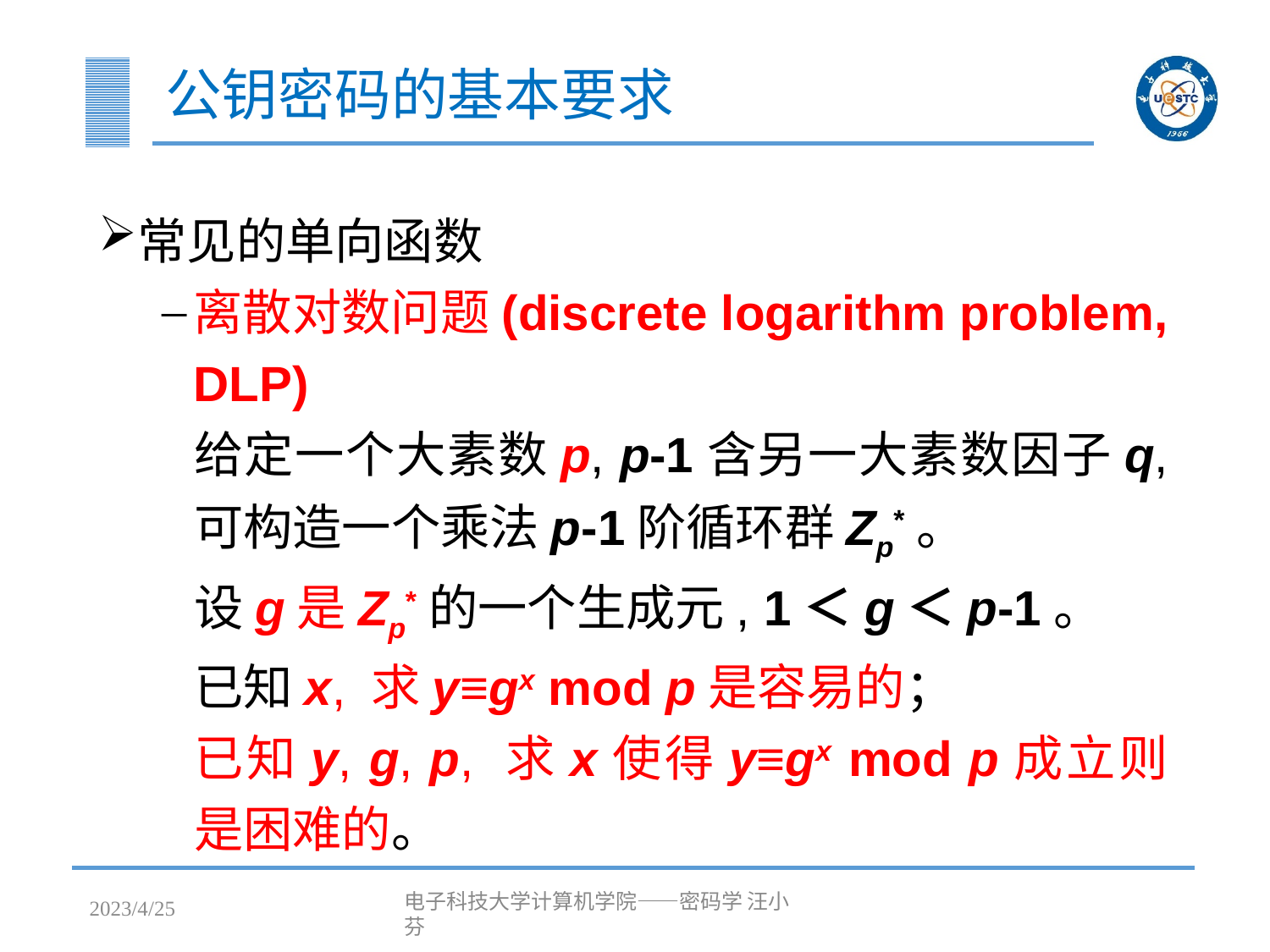

# 公钥密码的基本要求
常见的单向函数
离散对数问题(discrete logarithm problem, DLP)
给定一个大素数p, p-1含另一大素数因子q, 可构造一个乘法p-1阶循环群Zp*。
设g是Zp*的一个生成元, 1＜g＜p-1。
已知x, 求y≡gx mod p是容易的；
已知y, g, p, 求x使得y≡gx mod p成立则是困难的。

2023/4/25
电子科技大学计算机学院——密码学 汪小芬